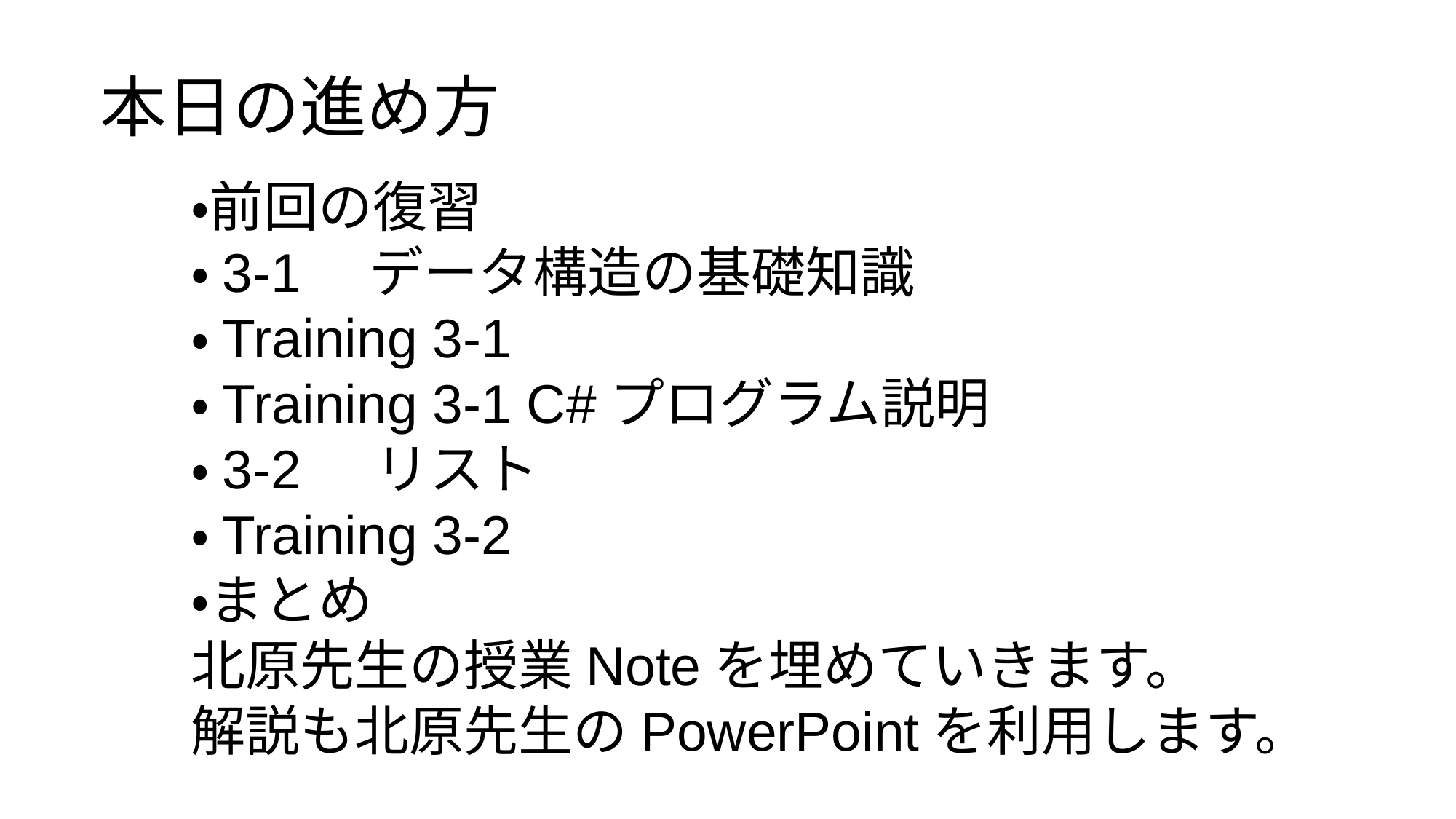

# 本日の進め方
・前回の復習
・3-1　データ構造の基礎知識
・Training 3-1
・Training 3-1 C#プログラム説明
・3-2    リスト
・Training 3-2
・まとめ
北原先生の授業Noteを埋めていきます。
解説も北原先生のPowerPointを利用します。